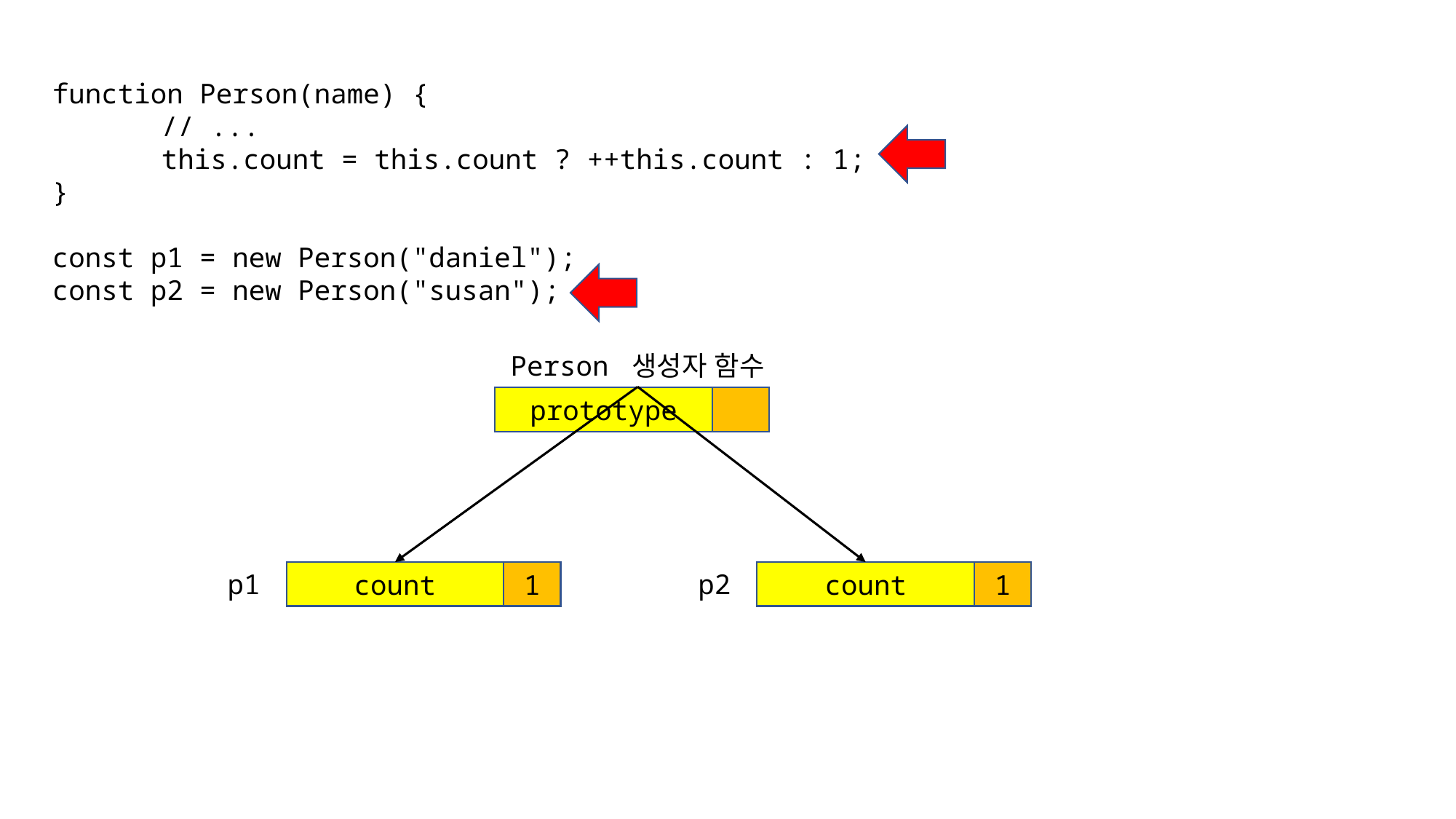

function Person(name) {
	// ...
	this.count = this.count ? ++this.count : 1;
}

const p1 = new Person("daniel");
const p2 = new Person("susan");

Person 생성자 함수
prototype

p1
count
1
p2
count
1